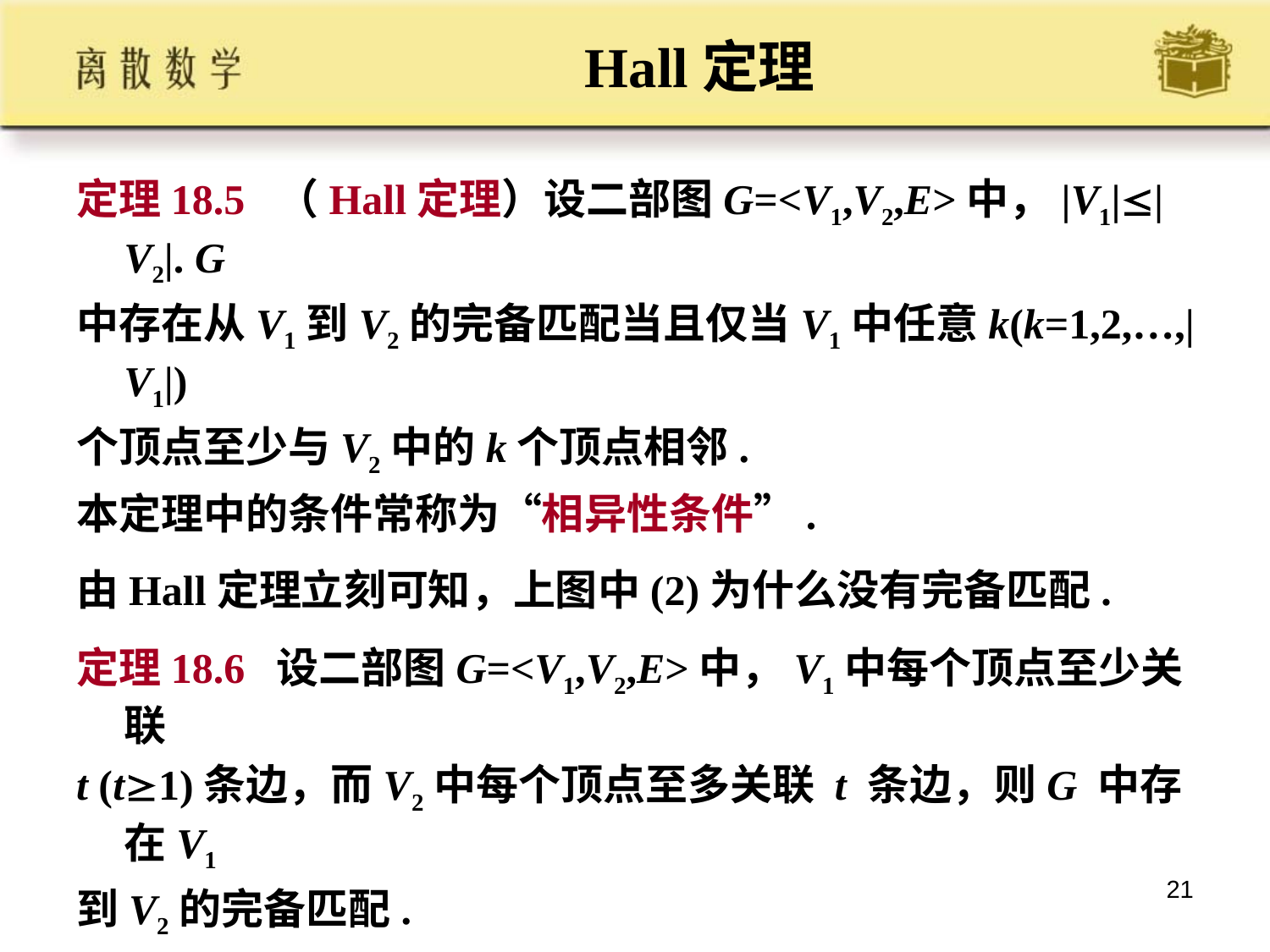

# Hall定理
定理18.5  （Hall定理）设二部图G=<V1,V2,E>中，|V1|≤|V2|. G
中存在从V1到V2的完备匹配当且仅当V1中任意k(k=1,2,…,|V1|)
个顶点至少与V2中的k个顶点相邻.
本定理中的条件常称为“相异性条件”.
由Hall定理立刻可知，上图中(2)为什么没有完备匹配.
定理18.6  设二部图G=<V1,V2,E>中，V1中每个顶点至少关联
t (t≥1)条边，而V2中每个顶点至多关联 t 条边，则G 中存在V1
到V2的完备匹配.
证明要点：满足相异性条件. 定理18.6中的条件称为 t（t≥1）
条件.
21